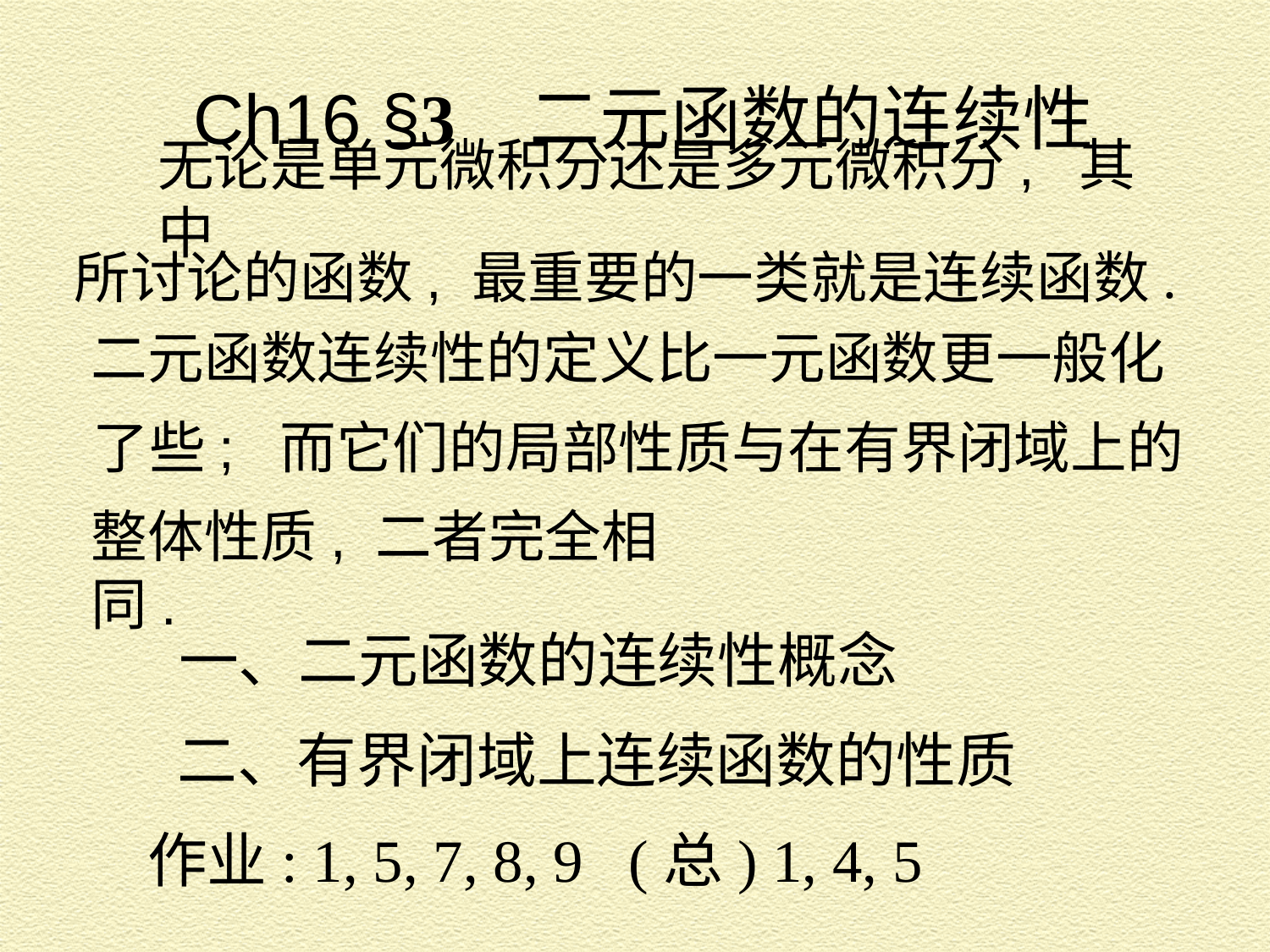

Ch16 §3   二元函数的连续性
无论是单元微积分还是多元微积分,  其中
所讨论的函数, 最重要的一类就是连续函数.
二元函数连续性的定义比一元函数更一般化
了些;  而它们的局部性质与在有界闭域上的
整体性质, 二者完全相同.
一、二元函数的连续性概念
二、有界闭域上连续函数的性质
作业: 1, 5, 7, 8, 9   (总) 1, 4, 5